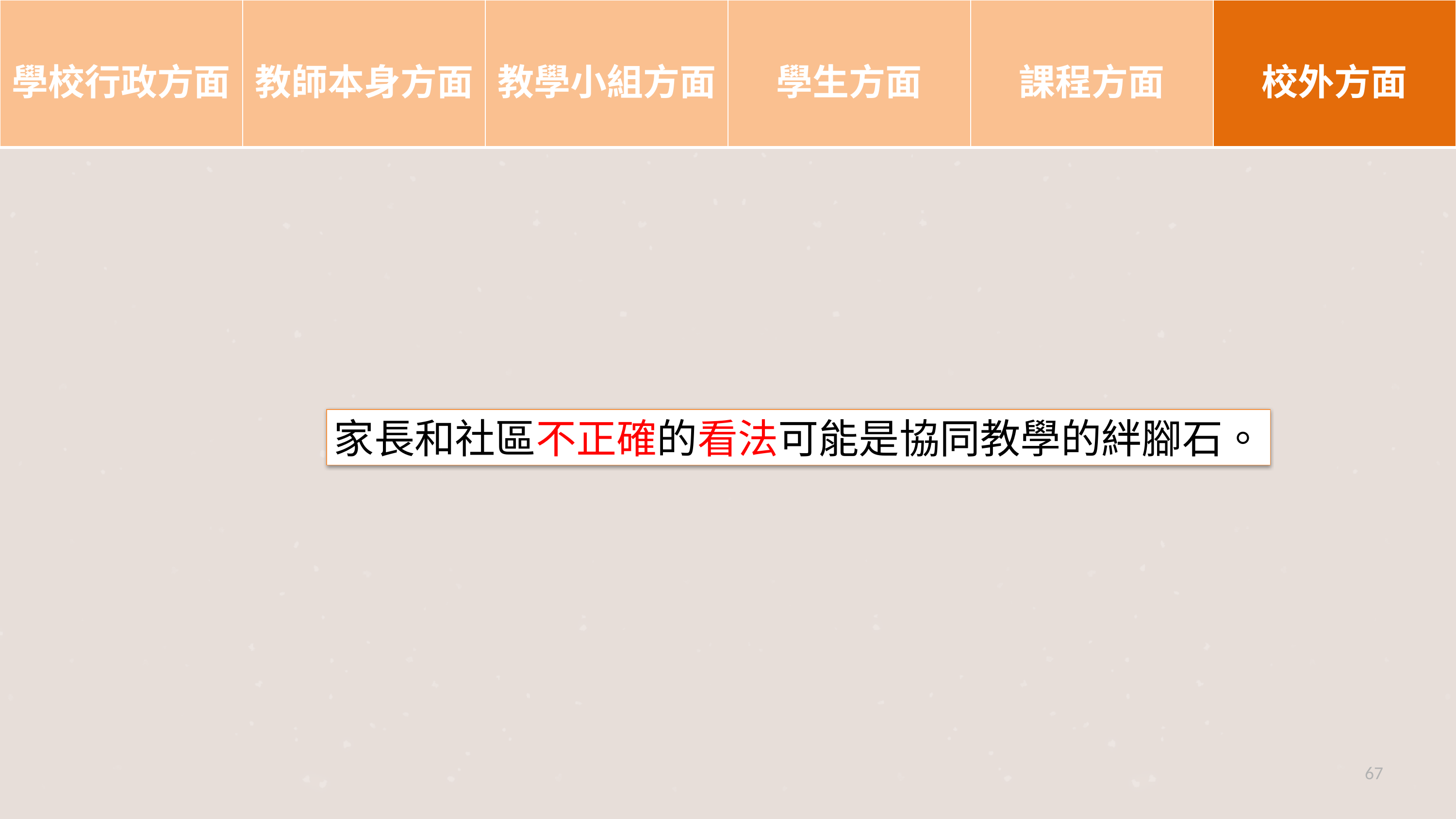

| 學校行政方面 | 教師本身方面 | 教學小組方面 | 學生方面 | 課程方面 | 校外方面 |
| --- | --- | --- | --- | --- | --- |
家長和社區不正確的看法可能是協同教學的絆腳石。
67